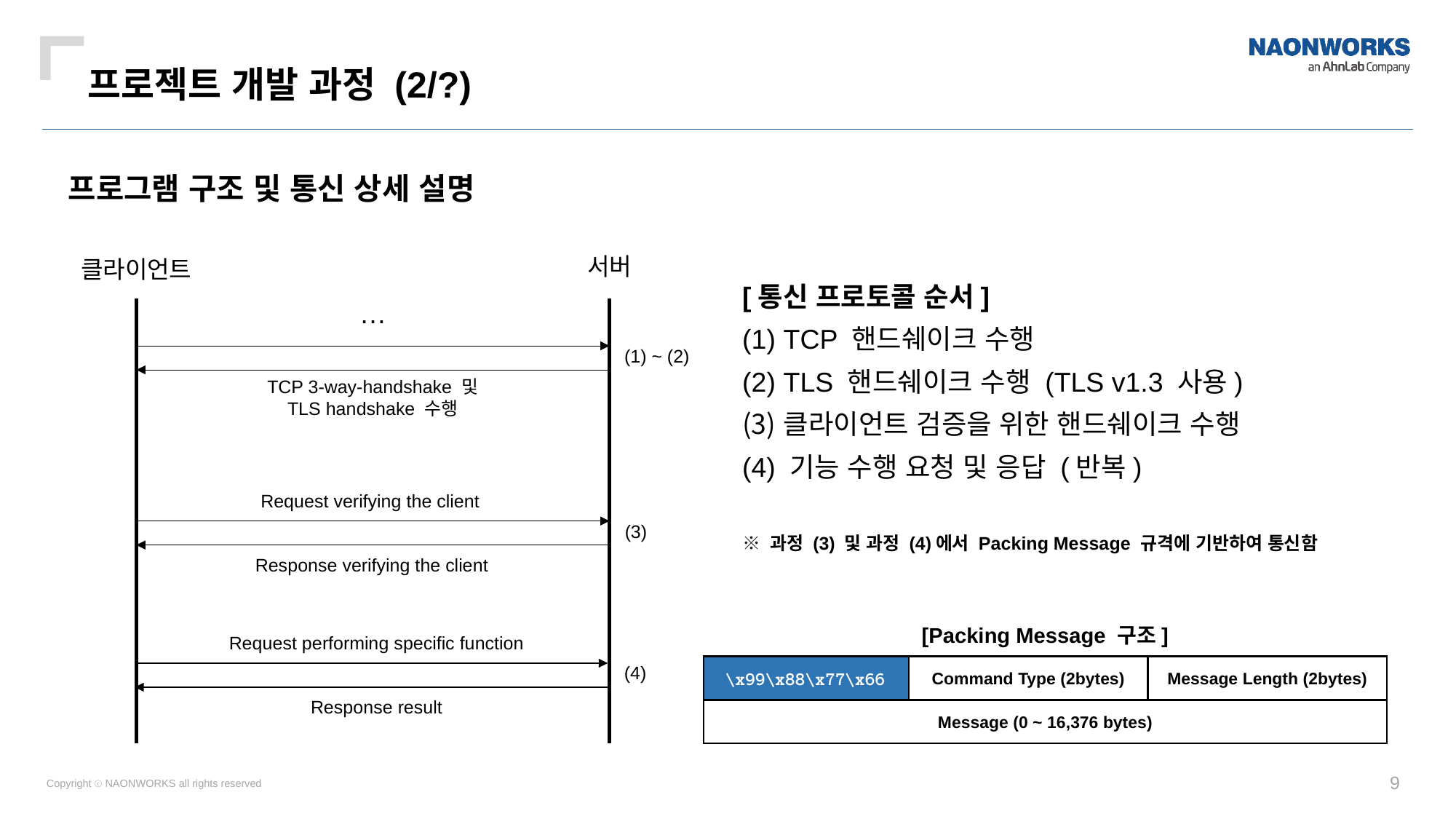

프로젝트 개발 과정 (2/?)
프로그램 구조 및 통신 상세 설명

서버
클라이언트
[통신 프로토콜 순서]
TCP 핸드쉐이크 수행
TLS 핸드쉐이크 수행 (TLS v1.3 사용)
클라이언트 검증을 위한 핸드쉐이크 수행
(4) 기능 수행 요청 및 응답 (반복)

※ 과정 (3) 및 과정 (4)에서 Packing Message 규격에 기반하여 통신함

…
(1) ~ (2)
TCP 3-way-handshake 및
TLS handshake 수행
Request verifying the client
(3)
Response verifying the client
[Packing Message 구조]
Request performing specific function
(4)
\x99\x88\x77\x66
Command Type (2bytes)
Message Length (2bytes)
Response result
Message (0 ~ 16,376 bytes)
9